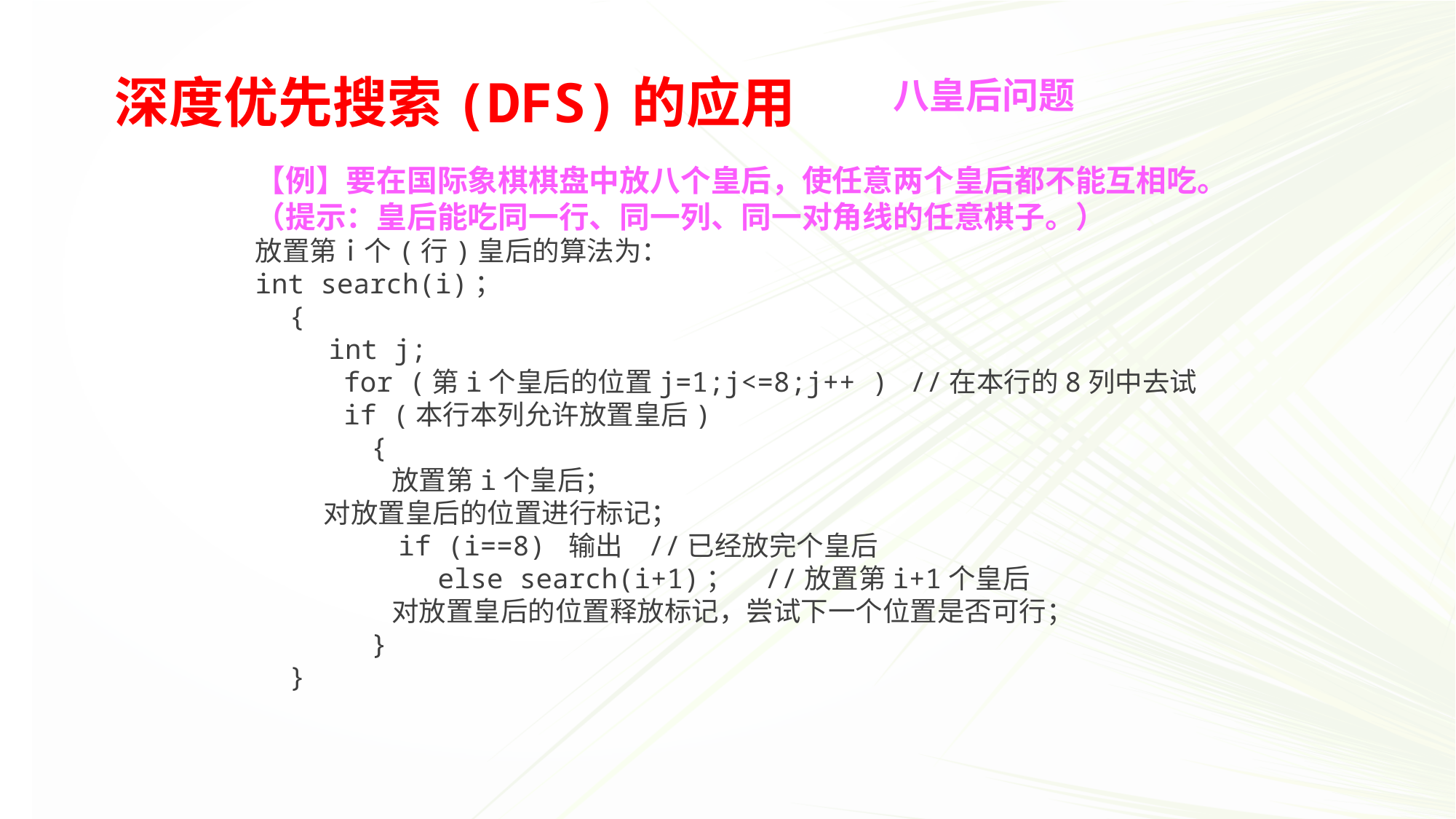

深度优先搜索(DFS)的应用
八皇后问题
【例】要在国际象棋棋盘中放八个皇后，使任意两个皇后都不能互相吃。（提示：皇后能吃同一行、同一列、同一对角线的任意棋子。）
放置第ｉ个(行)皇后的算法为：
int search(i)；
　{
　　  int j;
　　　for (第i个皇后的位置j=1;j<=8;j++ )	//在本行的8列中去试
　　　if (本行本列允许放置皇后)
　　　　{
　　　　　放置第i个皇后；
          对放置皇后的位置进行标记；
　　　　　if (i==8) 输出   //已经放完个皇后
　　　　　　  else search(i+1)；    //放置第i+1个皇后
　　　　　对放置皇后的位置释放标记，尝试下一个位置是否可行；
　　　　}
　}